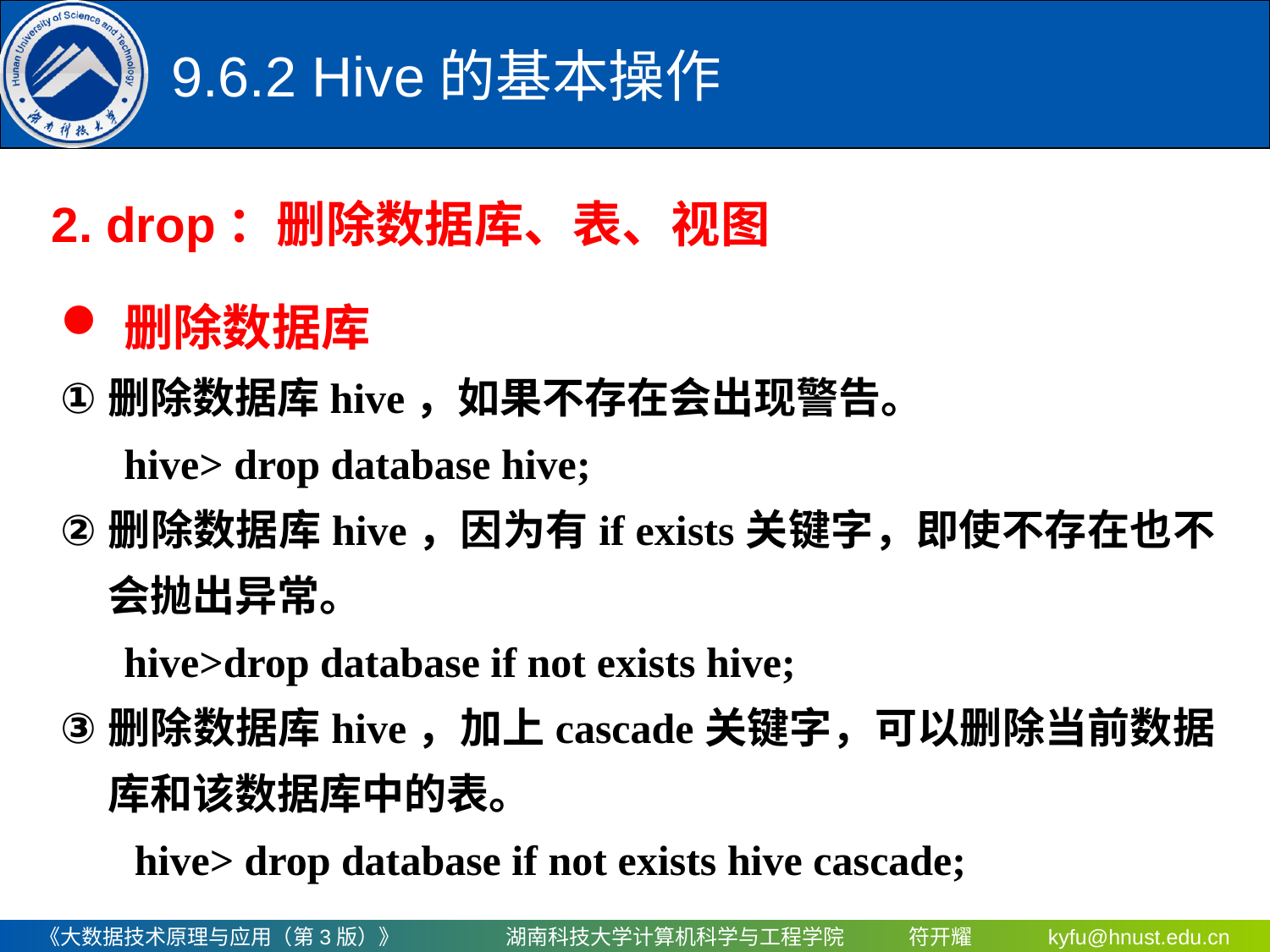

9.6.2 Hive的基本操作
 2. drop：删除数据库、表、视图
删除数据库
删除数据库hive，如果不存在会出现警告。
      hive> drop database hive;
删除数据库hive，因为有if exists关键字，即使不存在也不会抛出异常。
      hive>drop database if not exists hive;
删除数据库hive，加上cascade关键字，可以删除当前数据库和该数据库中的表。
       hive> drop database if not exists hive cascade;